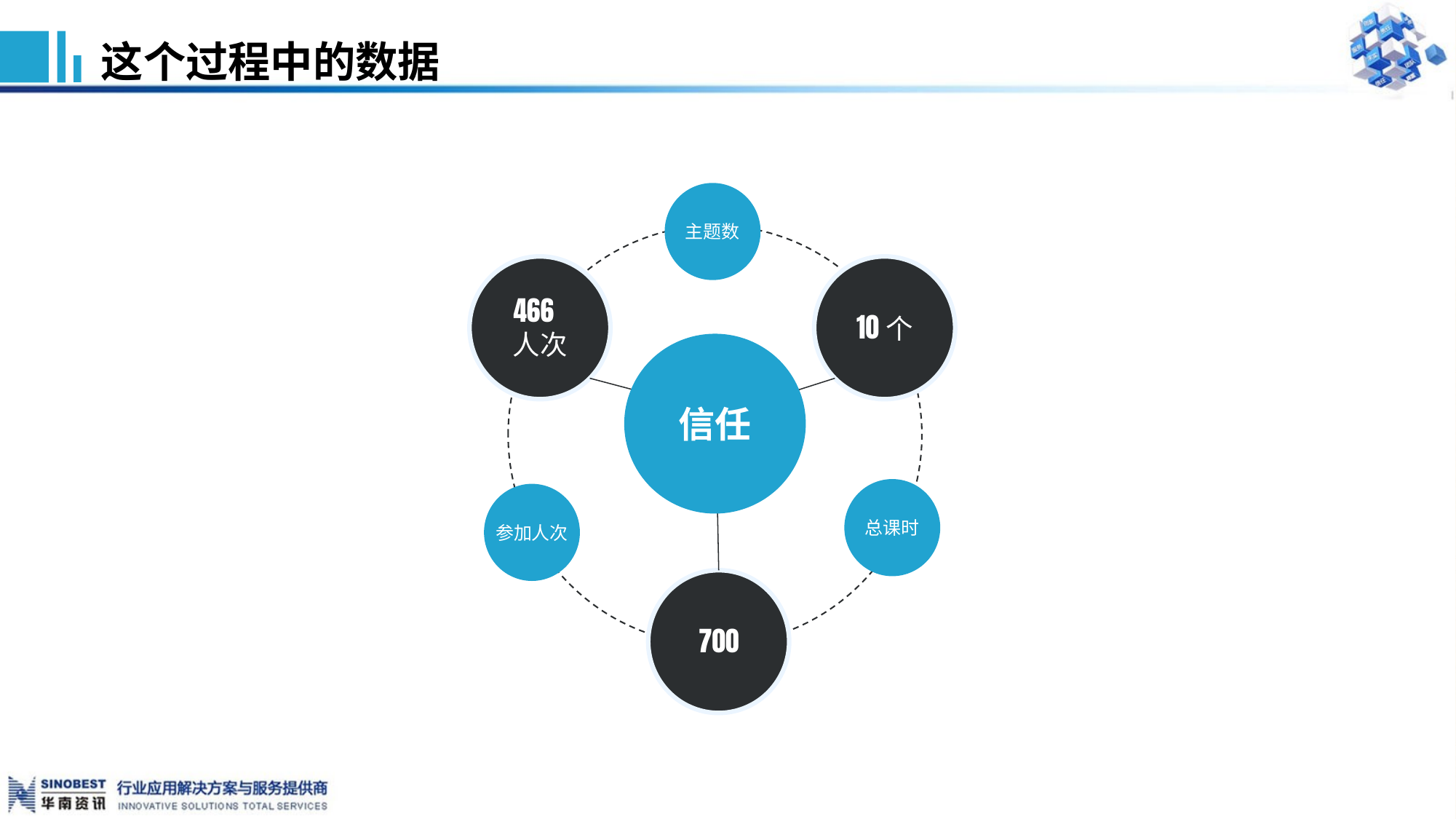

# 这个过程中的数据

主题数

466   人次
10个
信任
总课时
参加人次
700